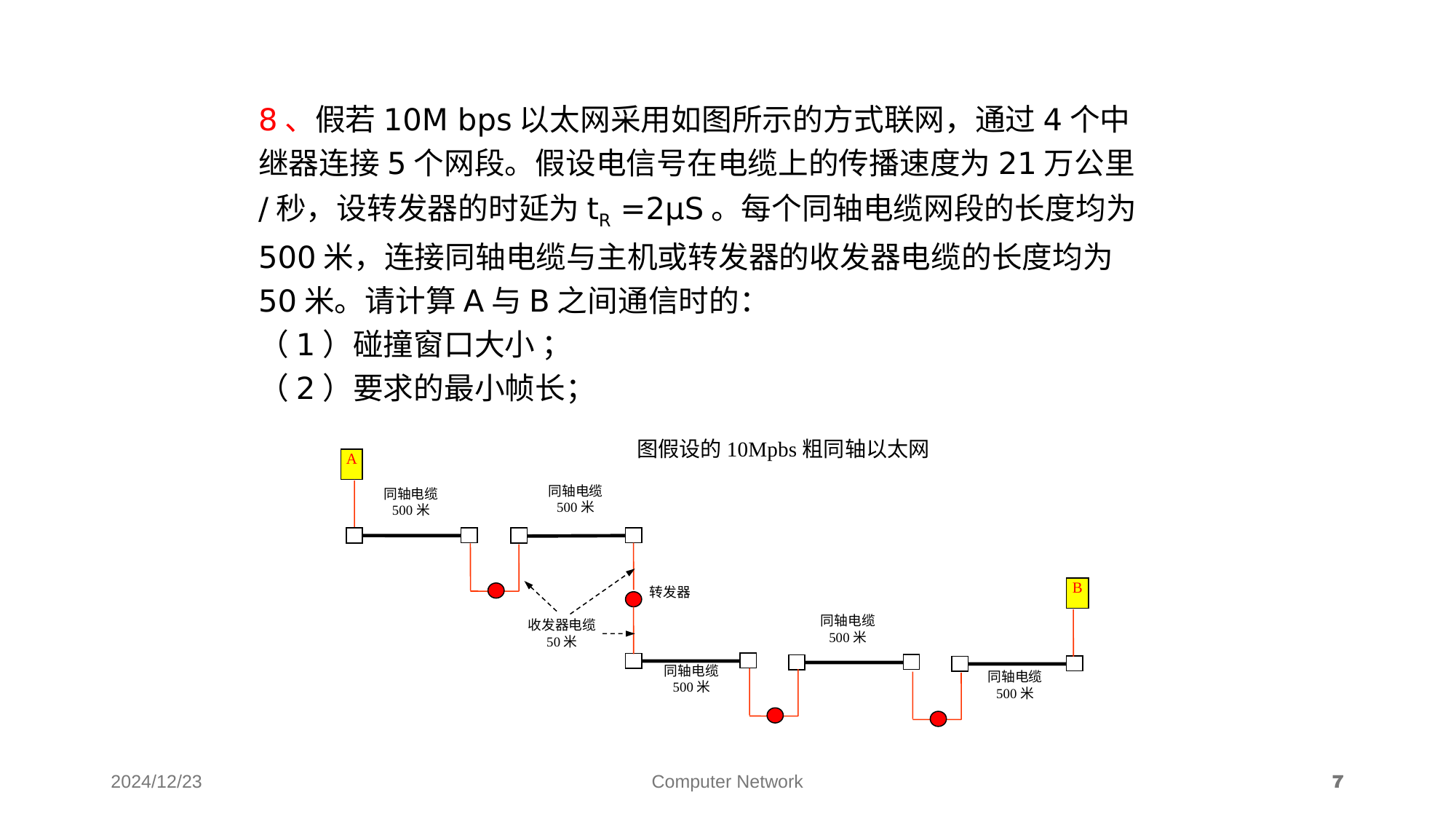

8、假若10M bps以太网采用如图所示的方式联网，通过4个中继器连接5个网段。假设电信号在电缆上的传播速度为21万公里/秒，设转发器的时延为tR =2μS。每个同轴电缆网段的长度均为500米，连接同轴电缆与主机或转发器的收发器电缆的长度均为50米。请计算A与B之间通信时的：
（1）碰撞窗口大小 ；
（2）要求的最小帧长；

图假设的10Mpbs粗同轴以太网
A
同轴电缆
500米
同轴电缆
500米

B
转发器

同轴电缆
500米

收发器电缆
50米

同轴电缆
500米
同轴电缆
500米

Computer Network
7
2024/12/23